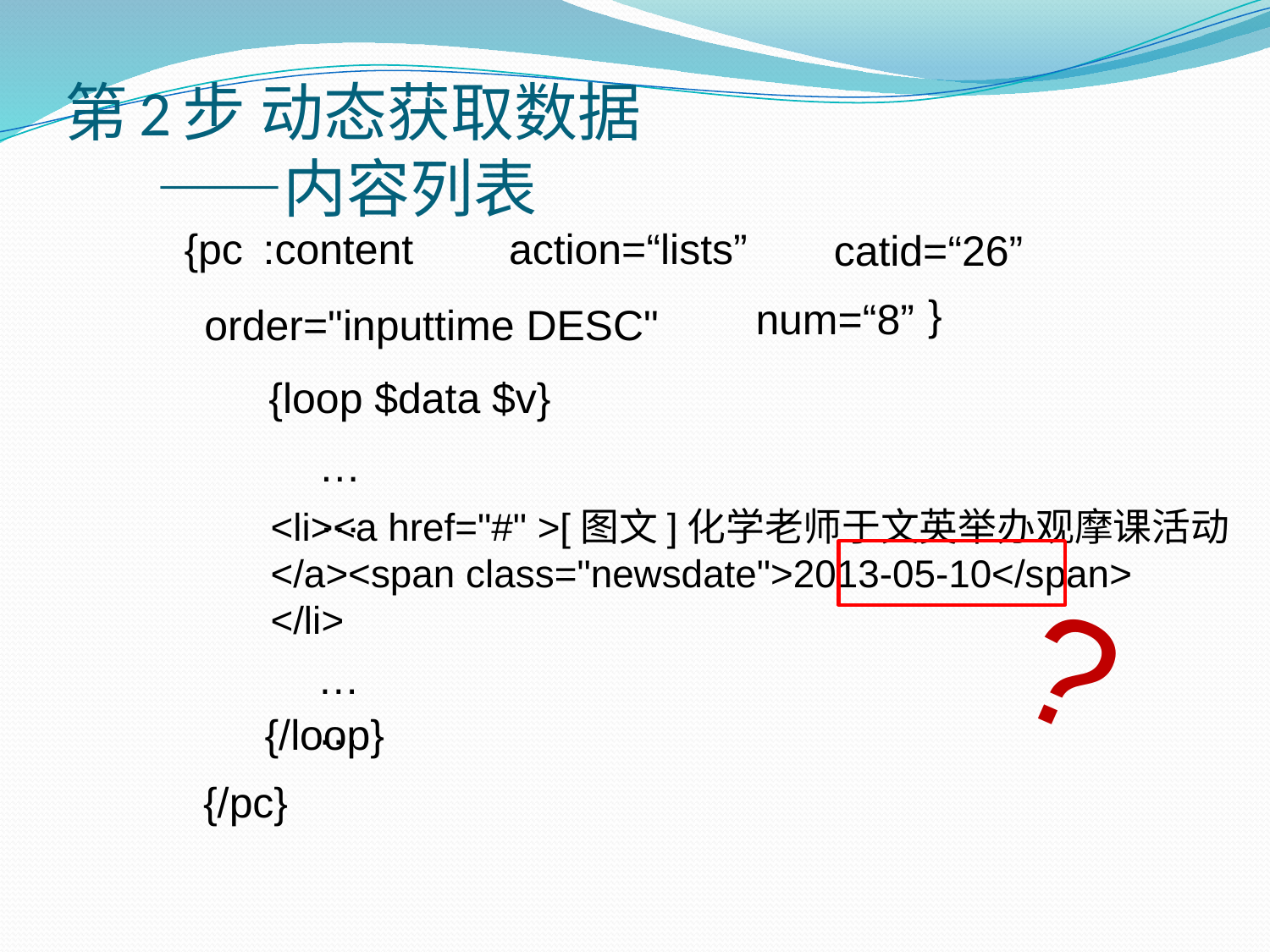

# 第2步 动态获取数据 ——内容列表
:content
{pc
action=“lists”
catid=“26”

}
num=“8”
order="inputtime DESC"
{loop $data $v}
……
<li><a href="#" >[图文]化学老师于文英举办观摩课活动 </a><span class="newsdate">2013-05-10</span>
</li>

?
……
{/loop}
{/pc}